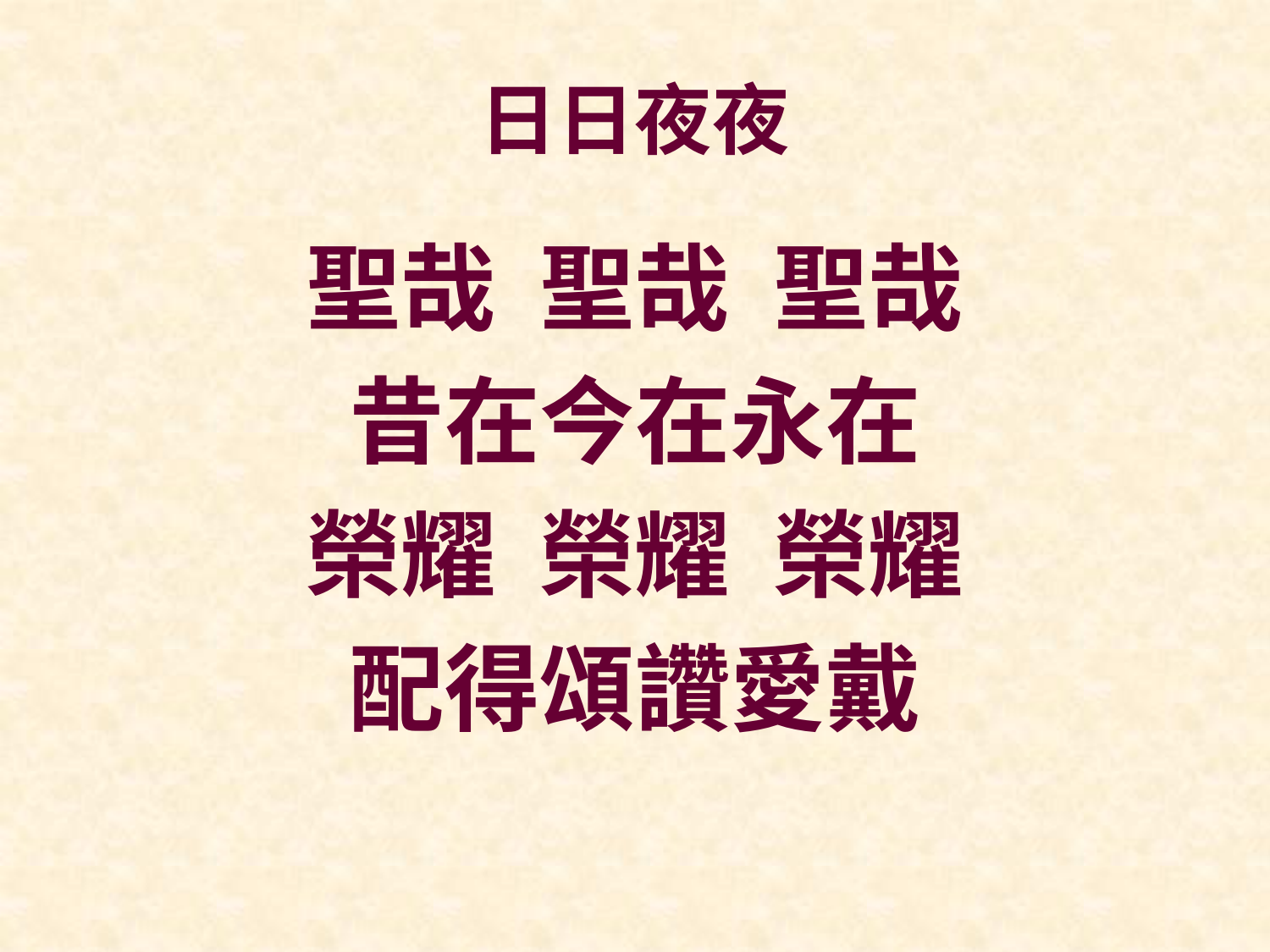

# 日日夜夜
聖哉  聖哉  聖哉
昔在今在永在
榮耀  榮耀  榮耀
配得頌讚愛戴